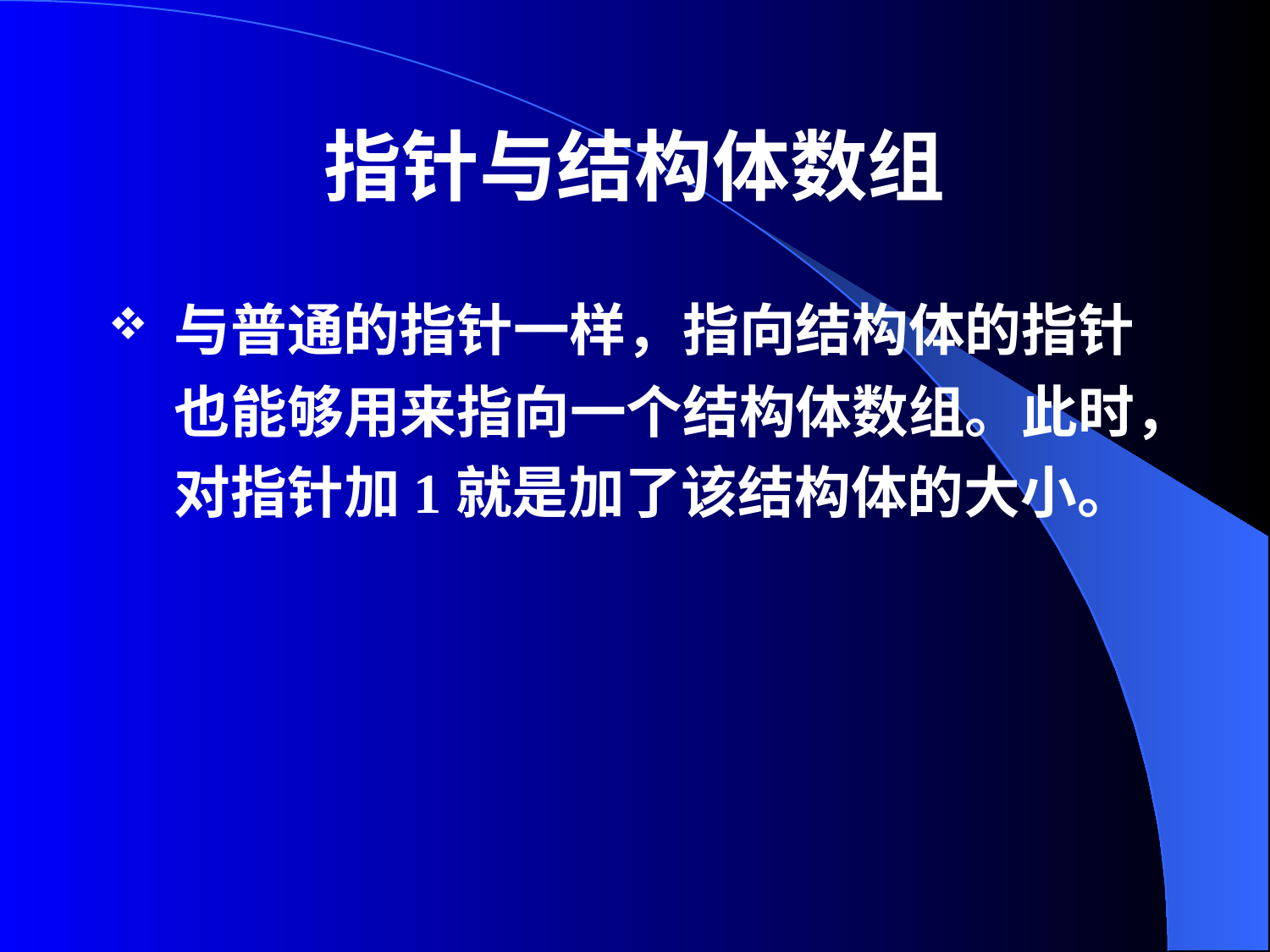

# 指针与结构体数组
与普通的指针一样，指向结构体的指针也能够用来指向一个结构体数组。此时，对指针加1就是加了该结构体的大小。